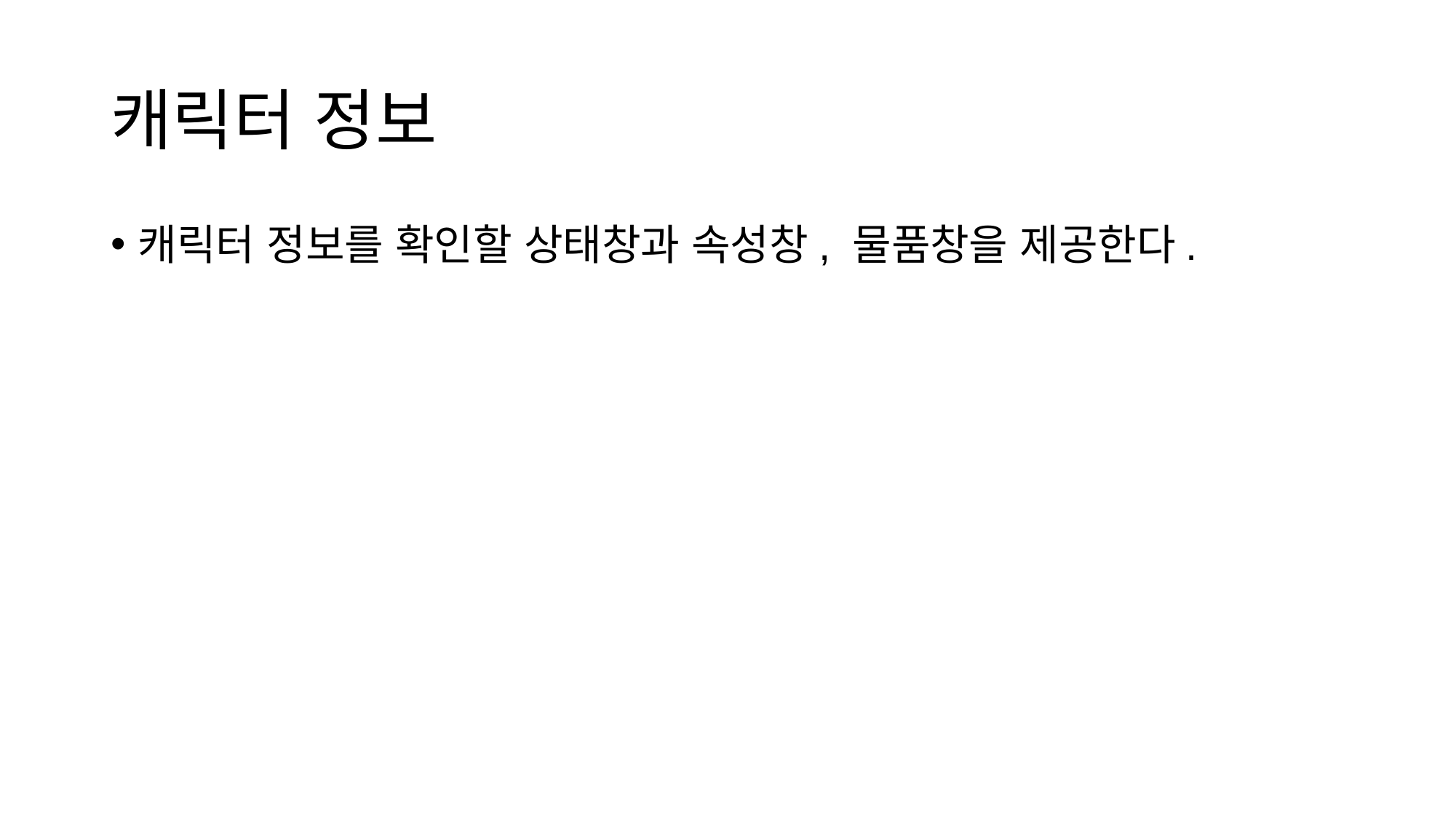

# 캐릭터 정보
캐릭터 정보를 확인할 상태창과 속성창, 물품창을 제공한다.